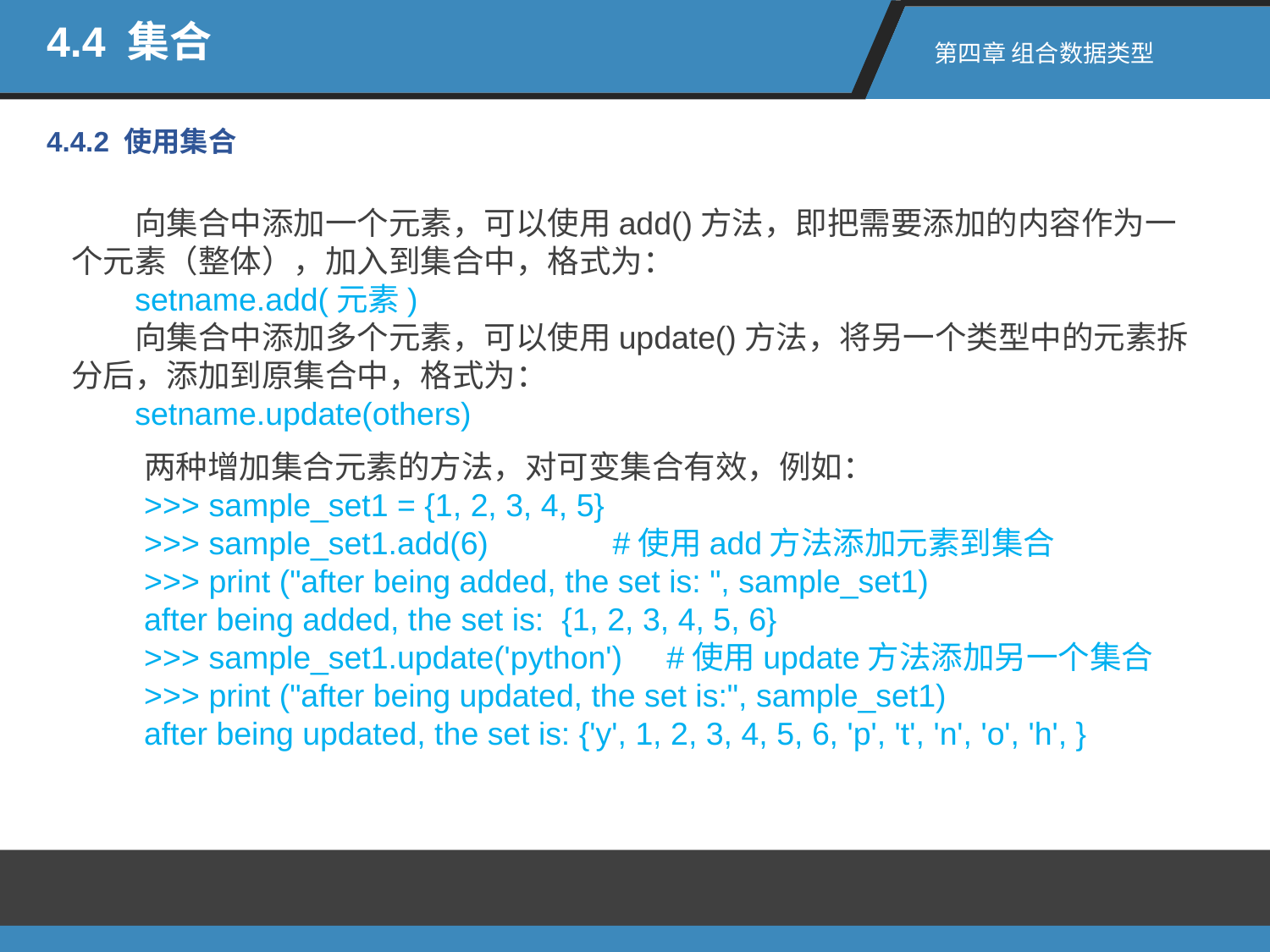

4.4 集合
第四章 组合数据类型
4.4.2 使用集合
向集合中添加一个元素，可以使用add()方法，即把需要添加的内容作为一个元素（整体），加入到集合中，格式为：
setname.add(元素)
向集合中添加多个元素，可以使用update()方法，将另一个类型中的元素拆分后，添加到原集合中，格式为：
setname.update(others)
两种增加集合元素的方法，对可变集合有效，例如：
>>> sample_set1 = {1, 2, 3, 4, 5}
>>> sample_set1.add(6)              #使用add方法添加元素到集合
>>> print ("after being added, the set is: ", sample_set1)
after being added, the set is:  {1, 2, 3, 4, 5, 6}
>>> sample_set1.update('python')     #使用update方法添加另一个集合
>>> print ("after being updated, the set is:", sample_set1)
after being updated, the set is: {'y', 1, 2, 3, 4, 5, 6, 'p', 't', 'n', 'o', 'h', }